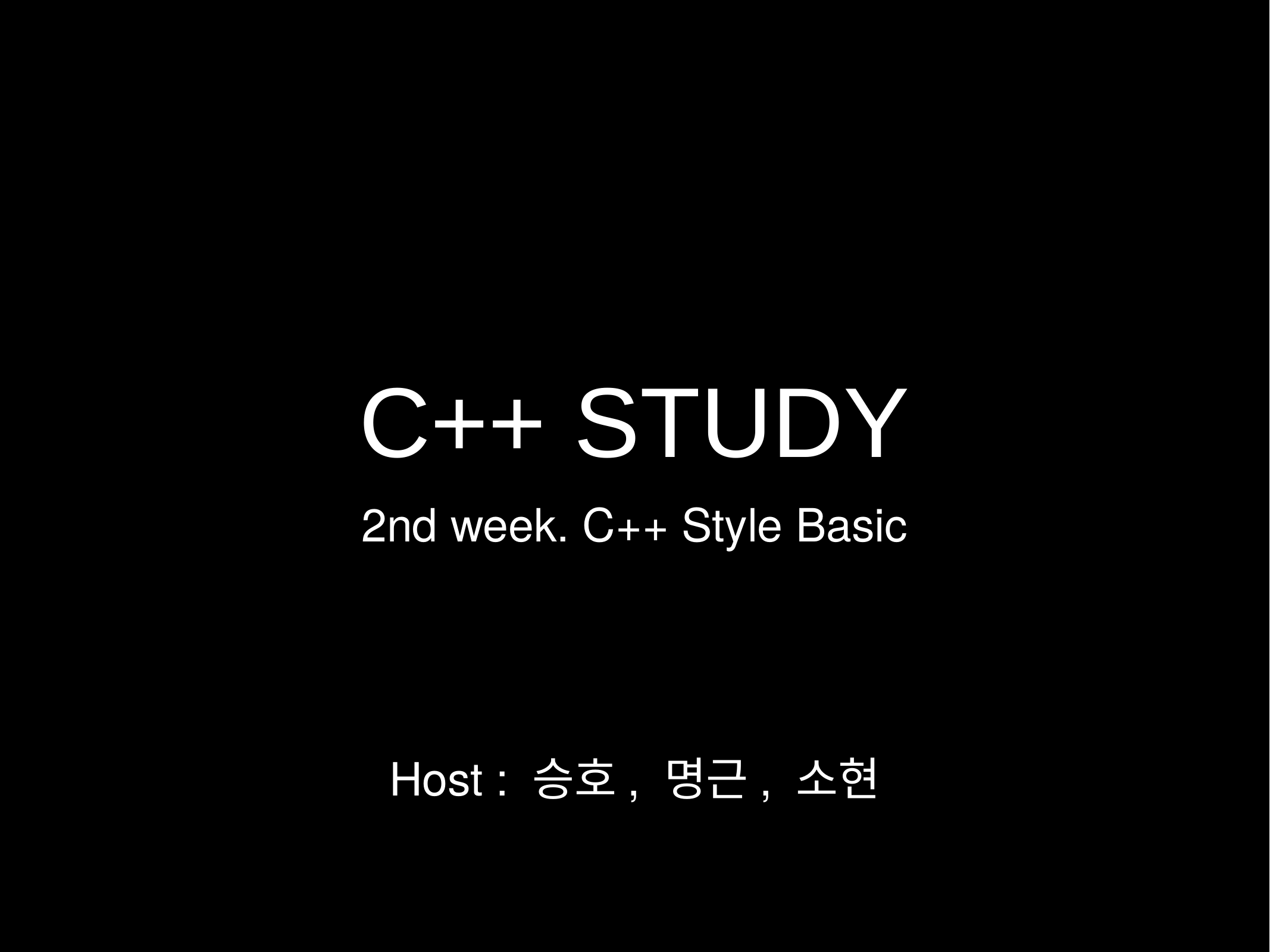

# C++ STUDY
2nd week. C++ Style Basic
Host : 승호, 명근, 소현